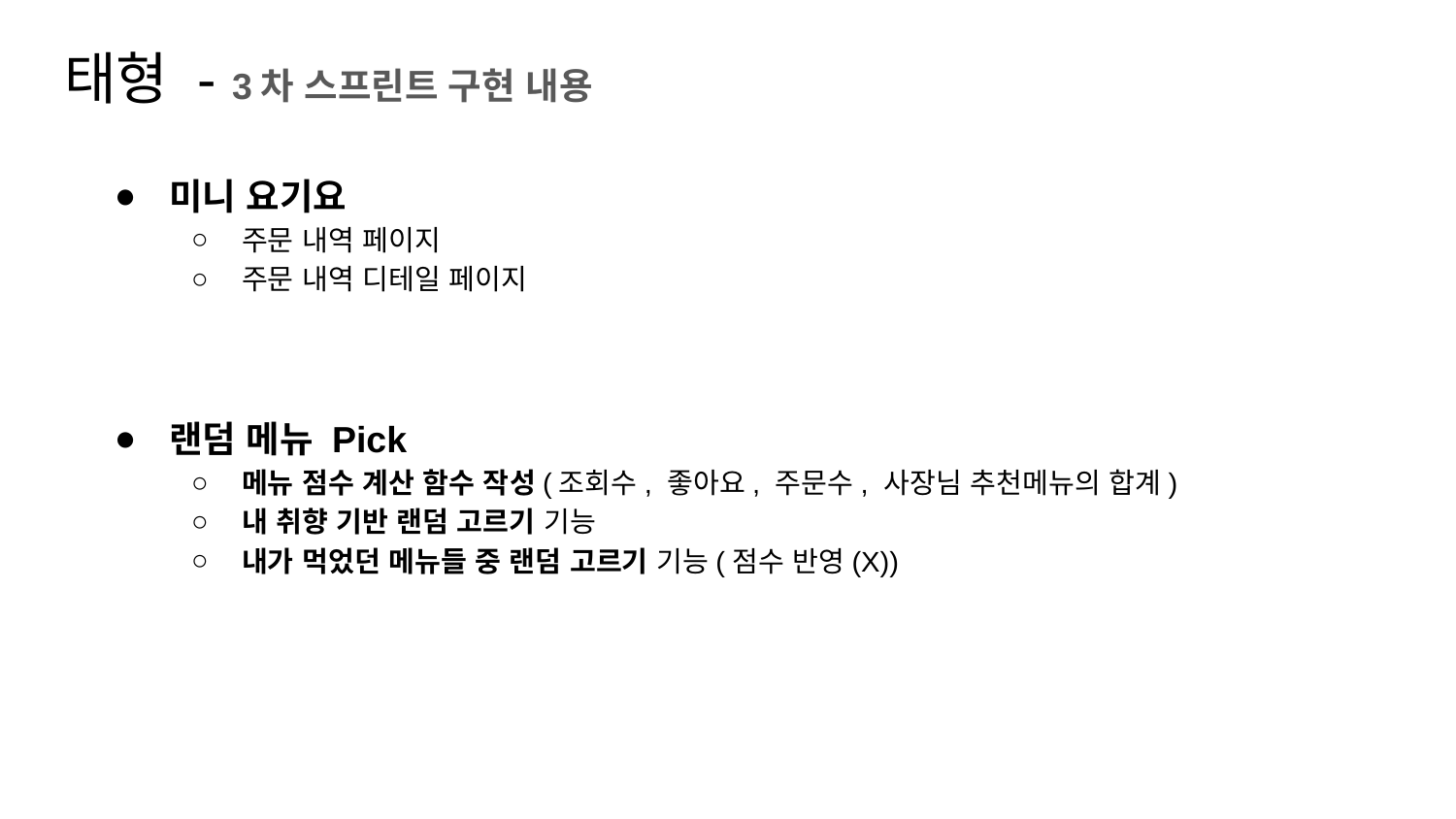

# 태형 - 3차 스프린트 구현 내용
미니 요기요
주문 내역 페이지
주문 내역 디테일 페이지

랜덤 메뉴 Pick
메뉴 점수 계산 함수 작성(조회수, 좋아요, 주문수, 사장님 추천메뉴의 합계)
내 취향 기반 랜덤 고르기 기능
내가 먹었던 메뉴들 중 랜덤 고르기 기능(점수 반영(X))